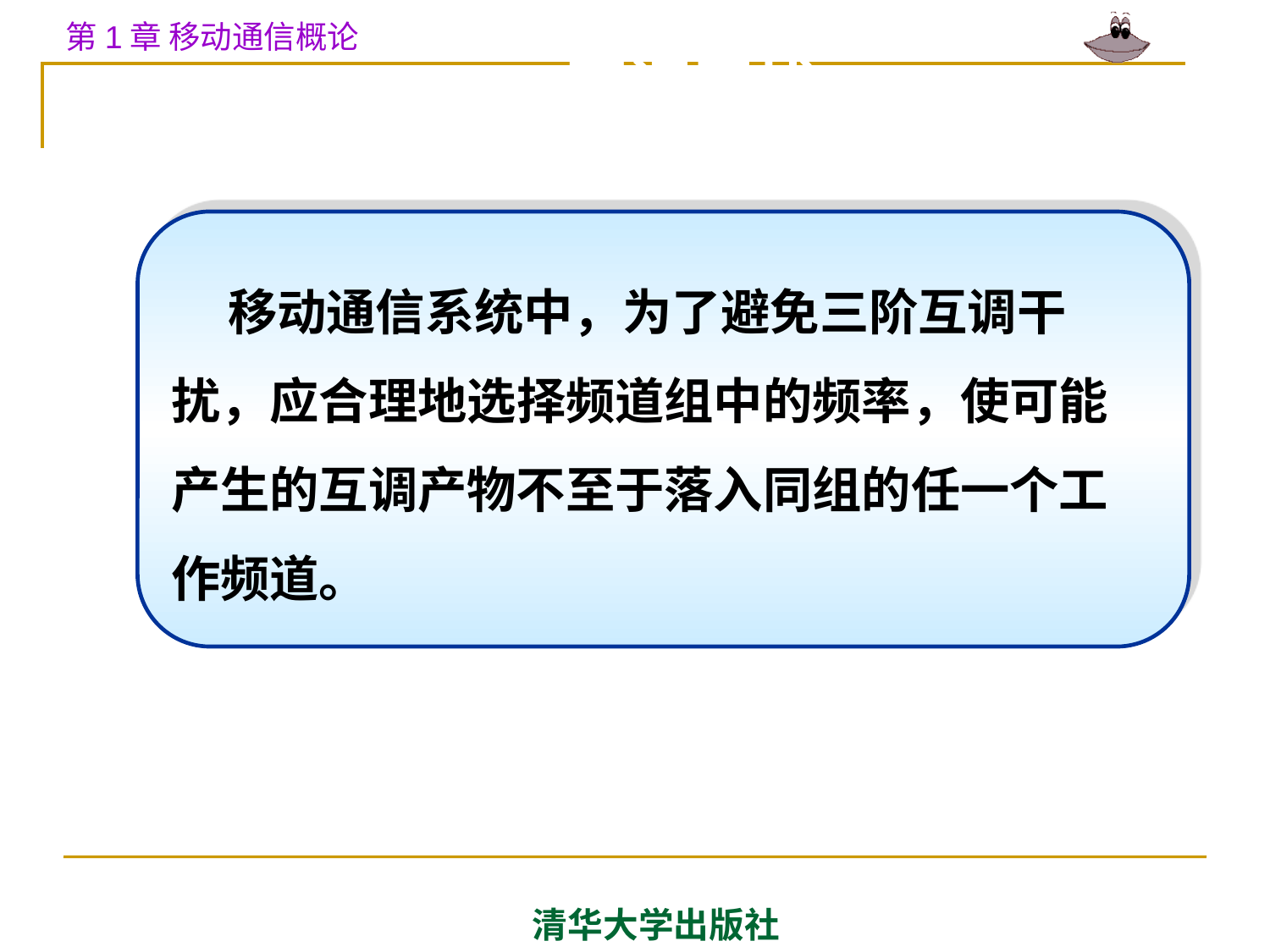

# 3、互调干扰
    移动通信系统中，为了避免三阶互调干扰，应合理地选择频道组中的频率，使可能产生的互调产物不至于落入同组的任一个工作频道。